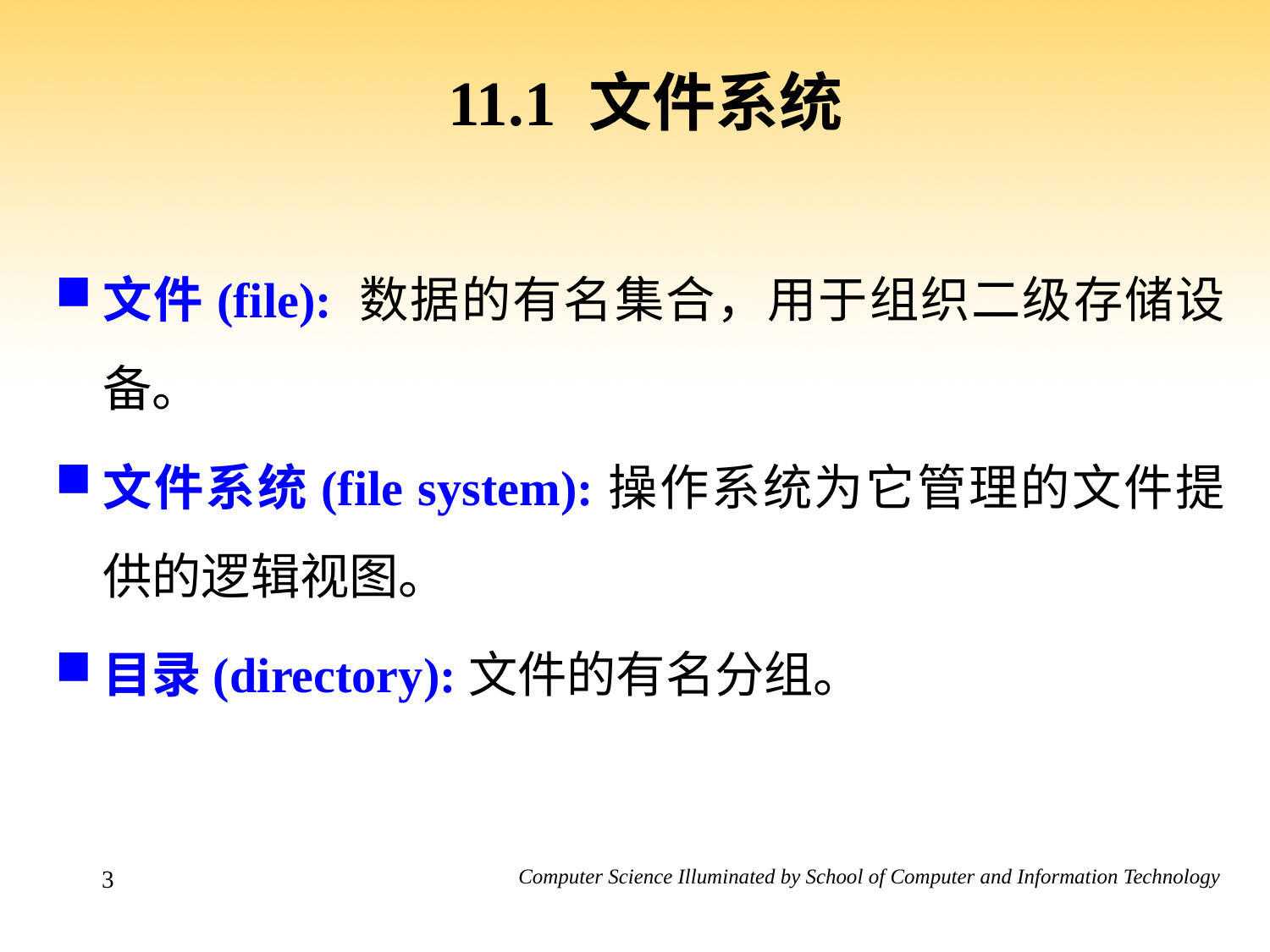

# 11.1 文件系统
文件(file): 数据的有名集合，用于组织二级存储设备。
文件系统(file system):操作系统为它管理的文件提供的逻辑视图。
目录(directory):文件的有名分组。
3